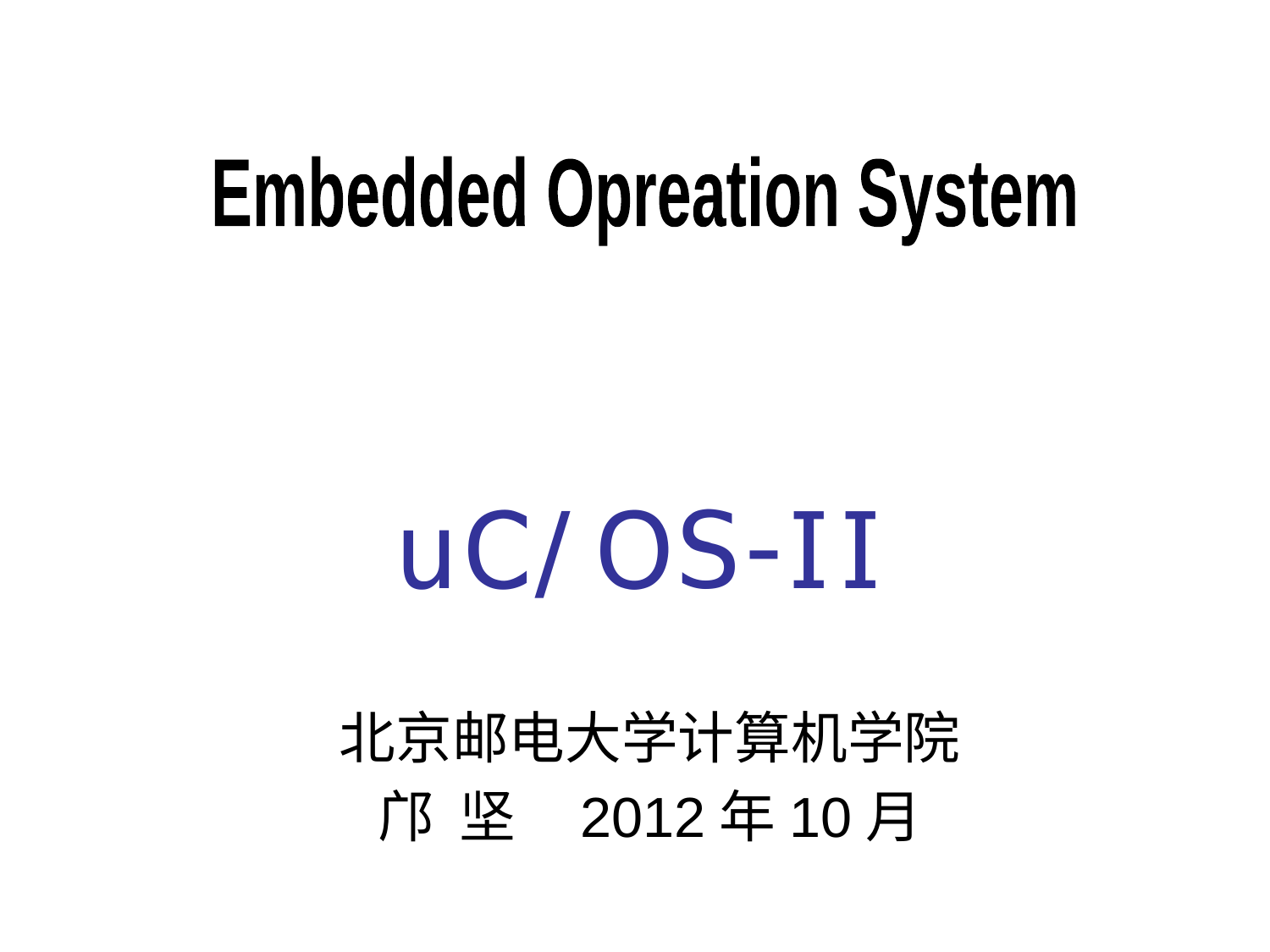

Embedded Opreation System
uC/OS-II
北京邮电大学计算机学院
邝  坚    2012年10月